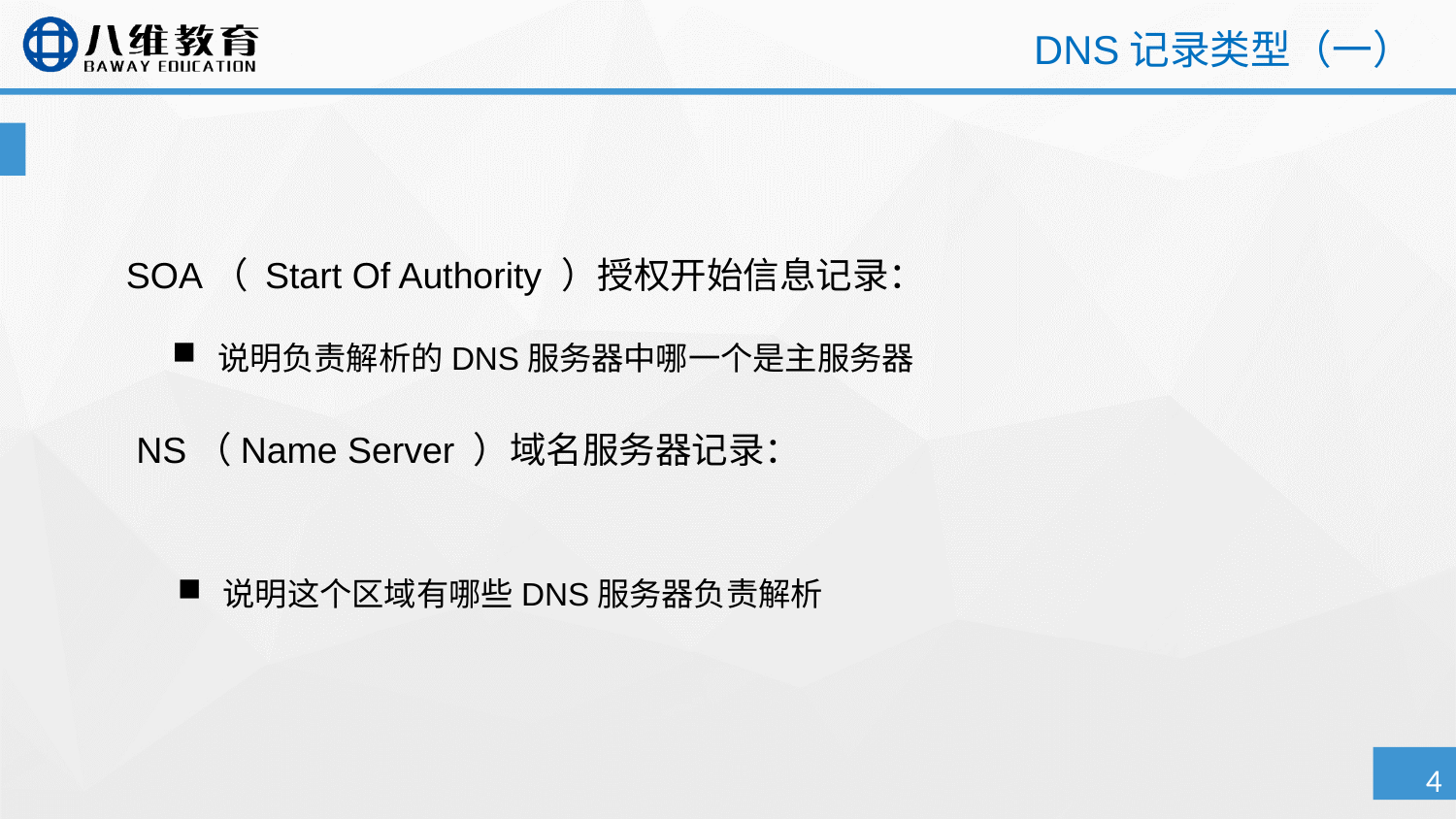

# DNS记录类型（一）

SOA（ Start Of Authority ）授权开始信息记录：

 NS（Name Server ）域名服务器记录：

说明负责解析的DNS服务器中哪一个是主服务器
说明这个区域有哪些DNS服务器负责解析